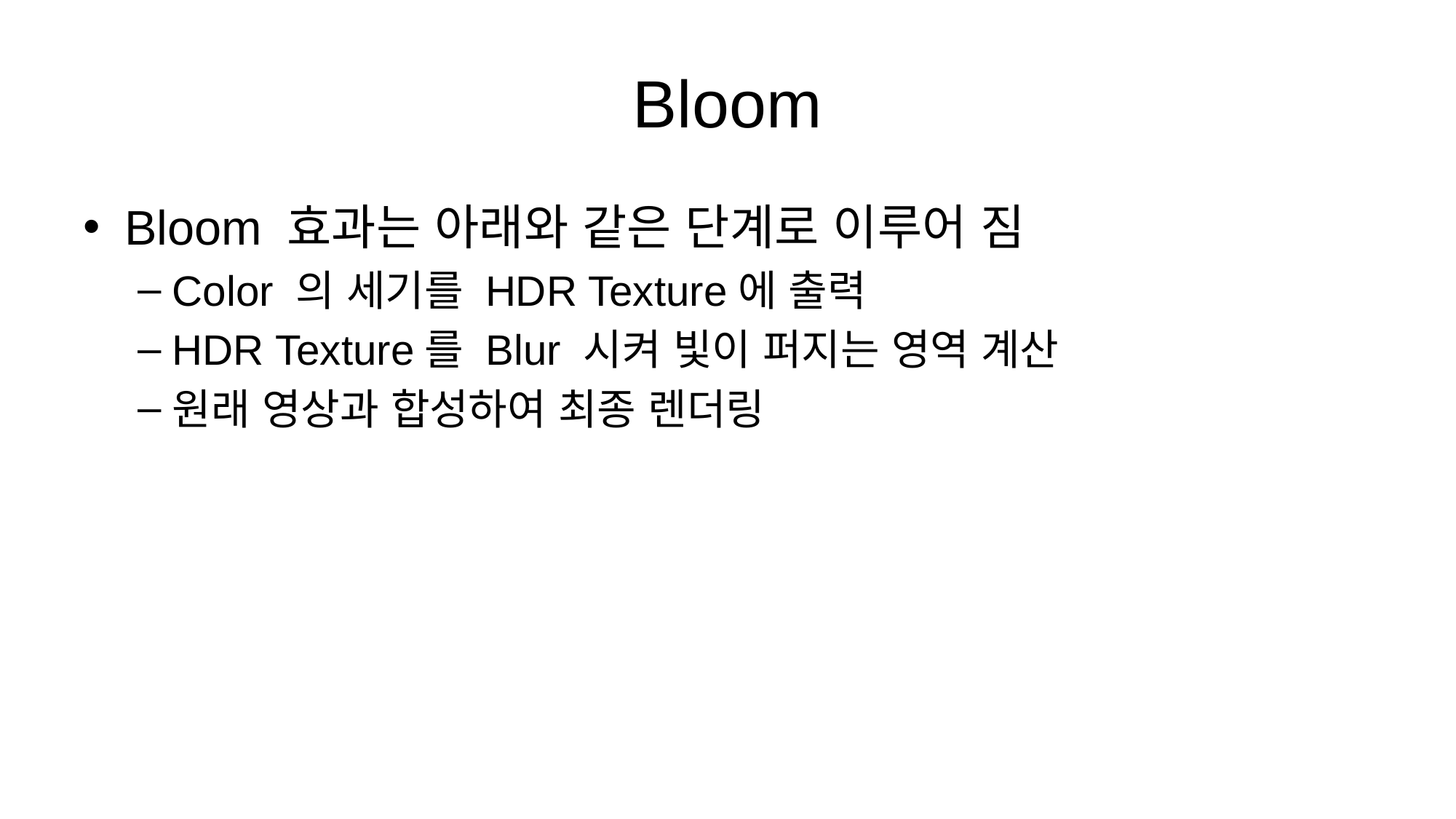

# Bloom
Bloom 효과는 아래와 같은 단계로 이루어 짐
Color 의 세기를 HDR Texture에 출력
HDR Texture를 Blur 시켜 빛이 퍼지는 영역 계산
원래 영상과 합성하여 최종 렌더링